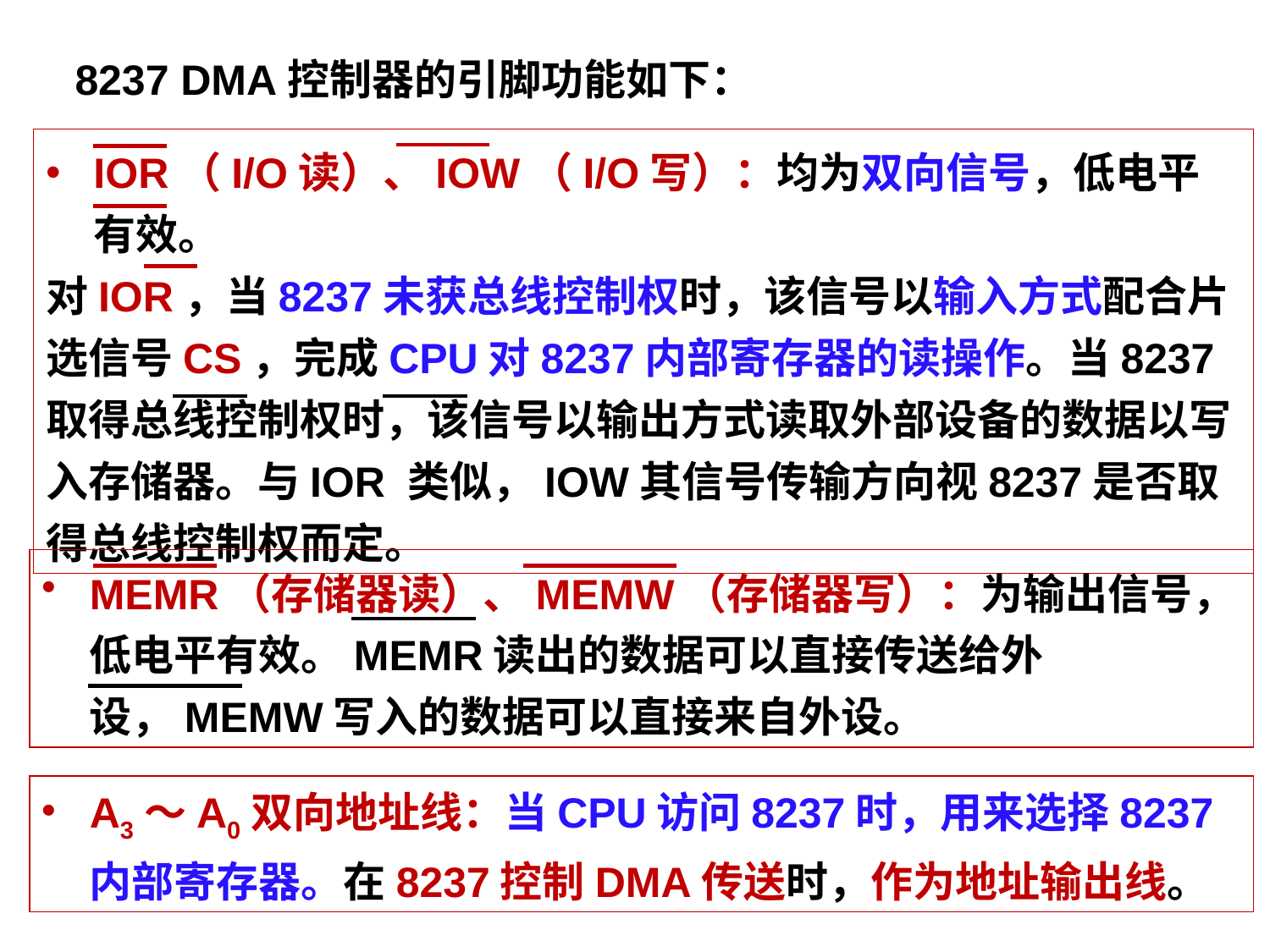

8237 DMA控制器的引脚功能如下：
IOR（I/O读）、IOW（I/O写）：均为双向信号，低电平有效。
对IOR，当8237未获总线控制权时，该信号以输入方式配合片选信号CS，完成CPU对8237内部寄存器的读操作。当8237取得总线控制权时，该信号以输出方式读取外部设备的数据以写入存储器。与IOR 类似，IOW其信号传输方向视8237是否取得总线控制权而定。
MEMR（存储器读）、MEMW（存储器写）：为输出信号，低电平有效。MEMR读出的数据可以直接传送给外设，MEMW写入的数据可以直接来自外设。
A3～A0双向地址线：当CPU访问8237时，用来选择8237内部寄存器。在8237控制DMA传送时，作为地址输出线。
115